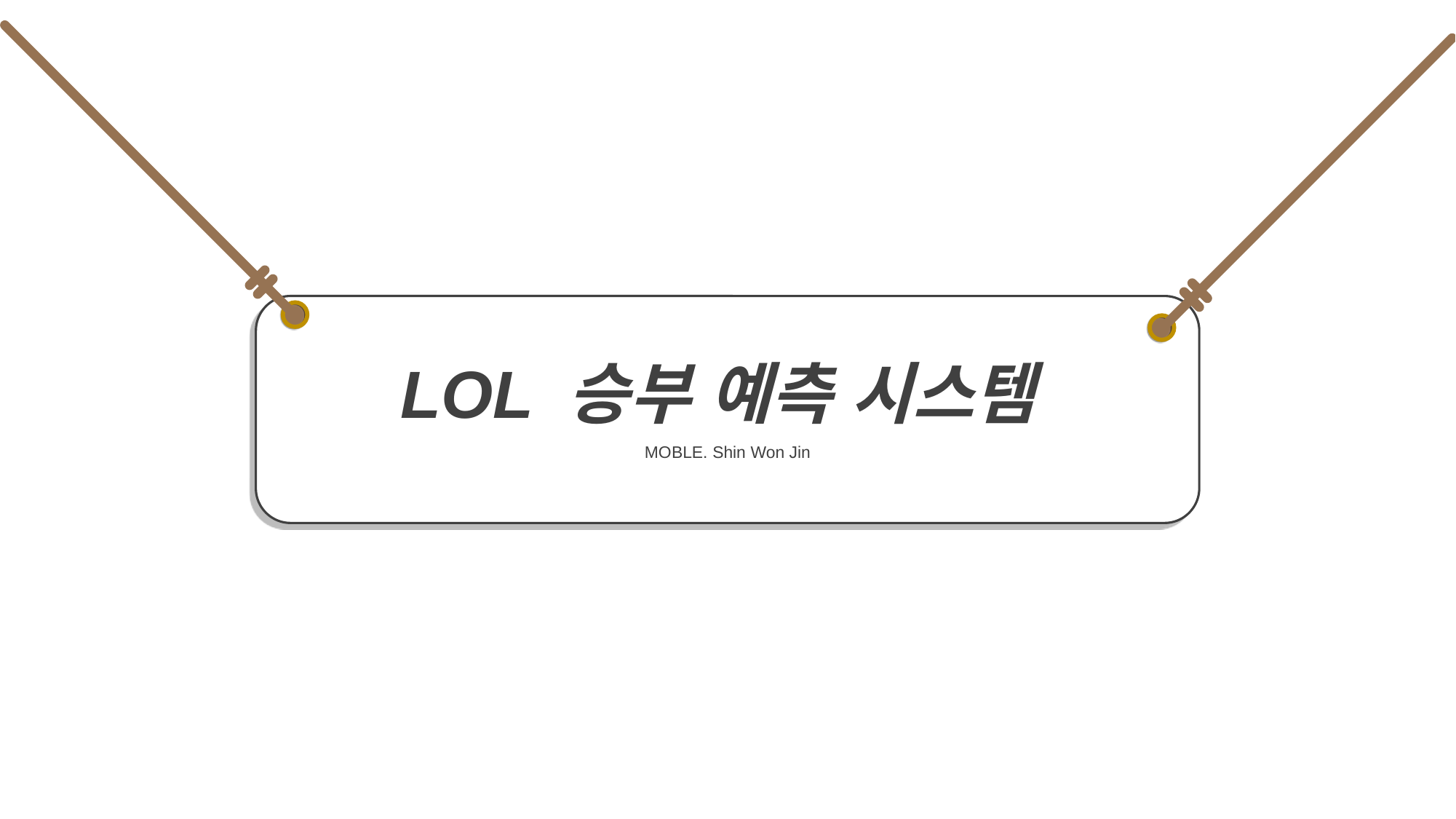

LOL 승부 예측 시스템
MOBLE. Shin Won Jin